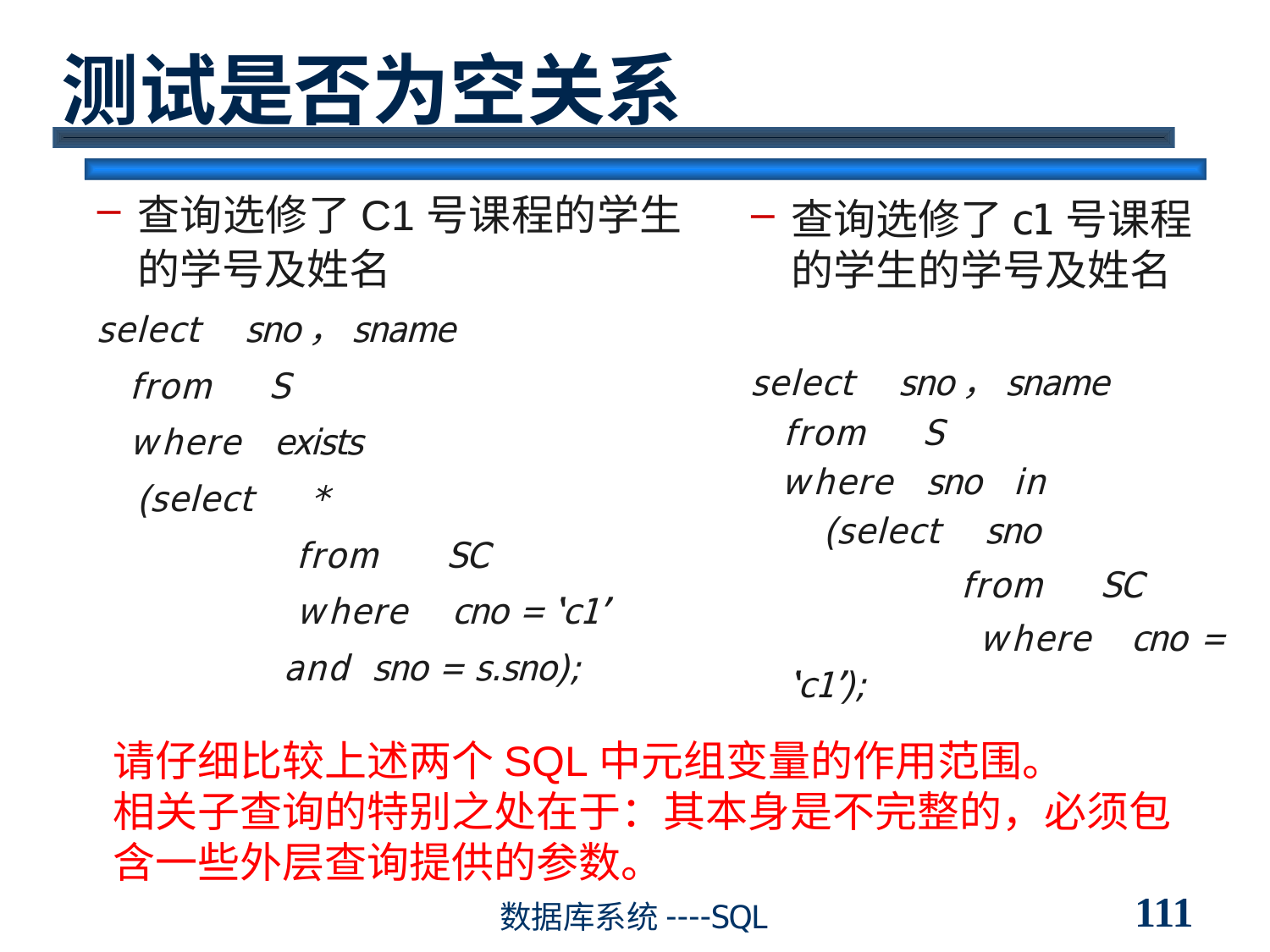

# 测试是否为空关系
查询选修了C1号课程的学生的学号及姓名
select    sno，sname
   from     S
   where   exists
	(select     *
		   from      SC
   		   where    cno = ‘c1’
                 and  sno = s.sno);
查询选修了c1号课程的学生的学号及姓名

select    sno，sname
   from     S
   where   sno   in
	   (select    sno
    	    from     SC
    	    where   cno = ‘c1’);
请仔细比较上述两个SQL中元组变量的作用范围。
相关子查询的特别之处在于：其本身是不完整的，必须包含一些外层查询提供的参数。
111
数据库系统----SQL